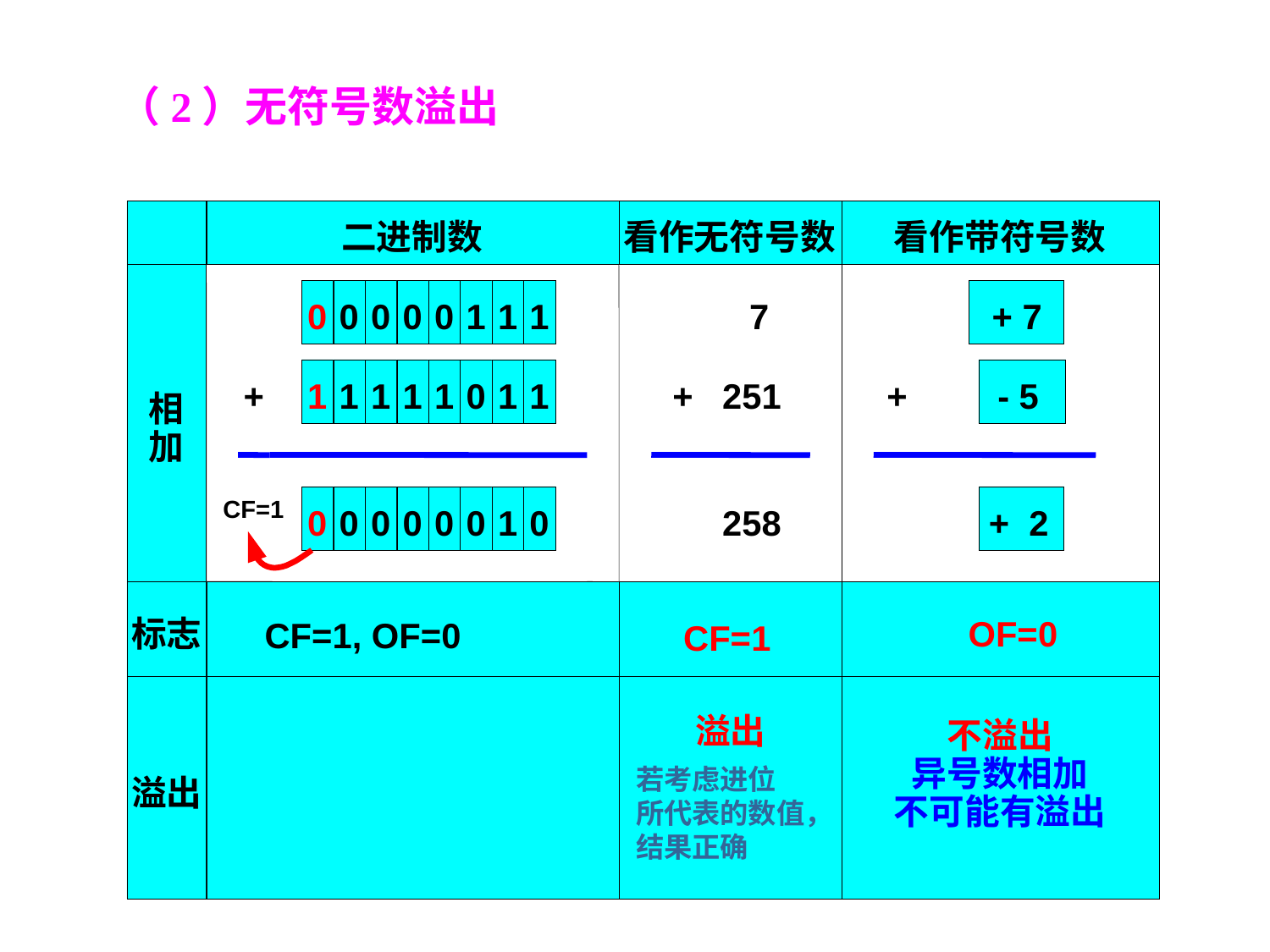

（2）	无符号数溢出

二进制数
看作无符号数
看作带符号数

0
0
0
0
0
1
1
1
7
+ 7

+
1
1
1
1
1
0
1
1
+
251
+
- 5
相
加

CF=1
0
0
0
0
0
0
1
0
258
+  2

标志
OF=0
CF=1, OF=0
CF=1

溢出
不溢出
异号数相加
若考虑进位
所代表的数值，
结果正确
溢出
不可能有溢出